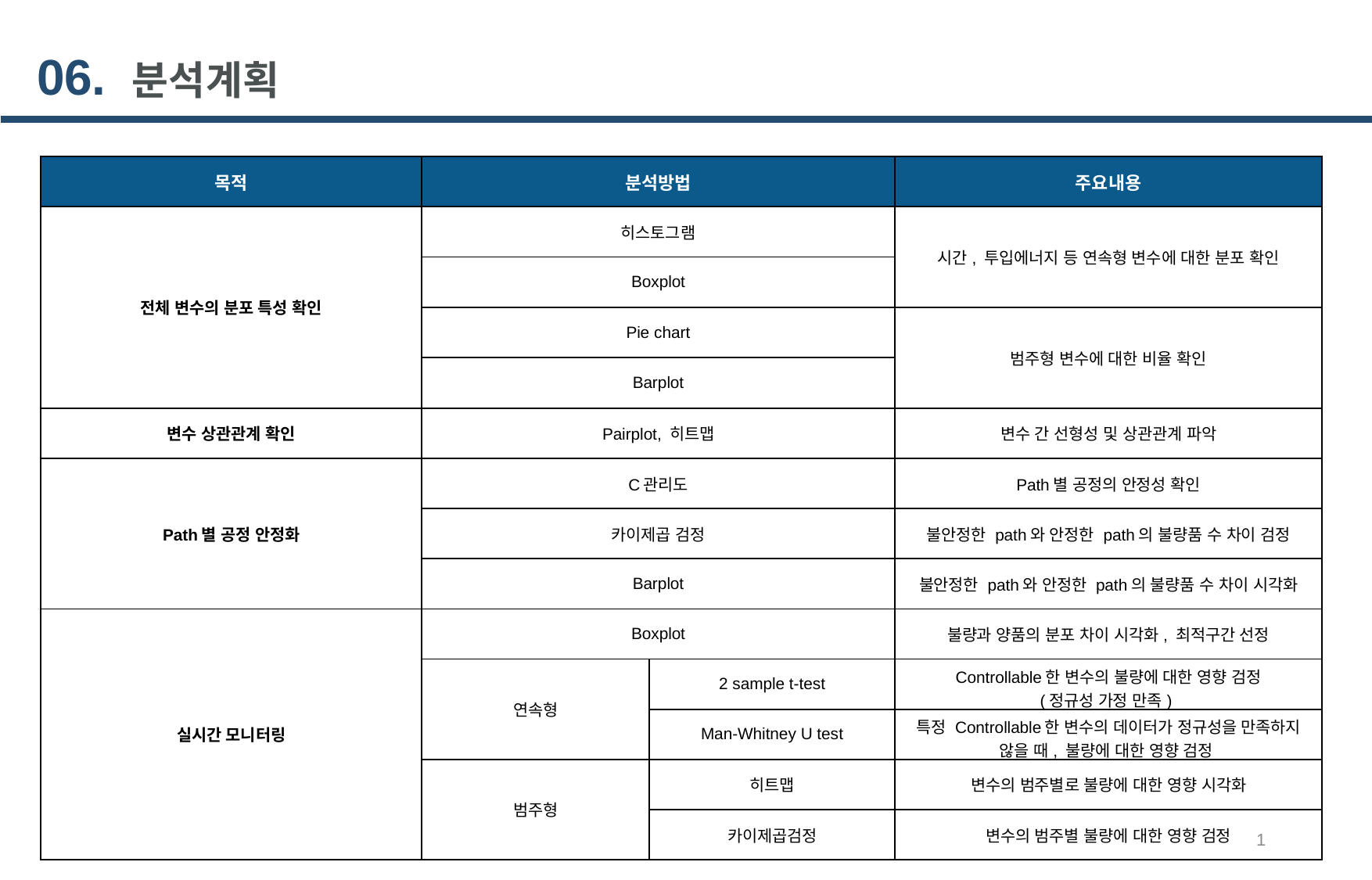

06. 분석계획
| 목적 | 분석방법 |  | 주요내용 |
| --- | --- | --- | --- |
| 전체 변수의 분포 특성 확인 | 히스토그램 |  | 시간, 투입에너지 등 연속형 변수에 대한 분포 확인 |
|  | Boxplot |  | 시간, 투입에너지 등 연속형 변수의 이상치 확인 & 결측치 대체 및 제거 |
|  | Pie chart |  | 범주형 변수에 대한 비율 확인 |
|  | Barplot |  |  |
| 변수 상관관계 확인 | Pairplot, 히트맵 |  | 변수 간 선형성 및 상관관계 파악 |
| Path별 공정 안정화 | C관리도 |  | Path별 공정의 안정성 확인 |
|  | 카이제곱 검정 |  | 불안정한 path와 안정한 path의 불량품 수 차이 검정 |
|  | Barplot |  | 불안정한 path와 안정한 path의 불량품 수 차이 시각화 |
| 실시간 모니터링 | Boxplot |  | 불량과 양품의 분포 차이 시각화, 최적구간 선정 |
|  | 연속형 | 2 sample t-test | Controllable한 변수의 불량에 대한 영향 검정 (정규성 가정 만족) |
|  |  | Man-Whitney U test | 특정 Controllable한 변수의 데이터가 정규성을 만족하지 않을 때, 불량에 대한 영향 검정 |
|  | 범주형 | 히트맵 | 변수의 범주별로 불량에 대한 영향 시각화 |
|  |  | 카이제곱검정 | 변수의 범주별 불량에 대한 영향 검정 |
1